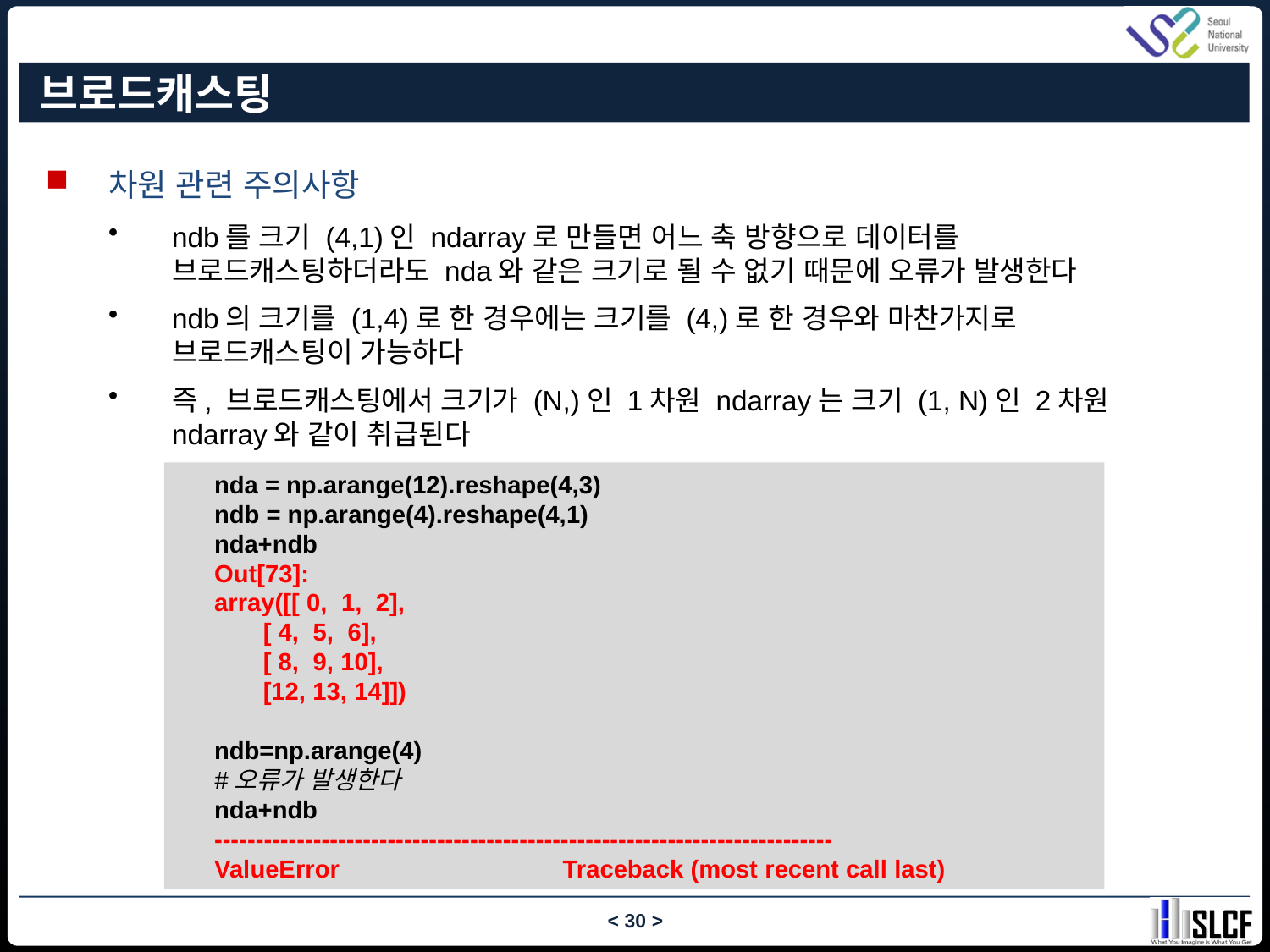

# 브로드캐스팅
차원 관련 주의사항
ndb를 크기 (4,1)인 ndarray로 만들면 어느 축 방향으로 데이터를 브로드캐스팅하더라도 nda와 같은 크기로 될 수 없기 때문에 오류가 발생한다
ndb의 크기를 (1,4)로 한 경우에는 크기를 (4,)로 한 경우와 마찬가지로 브로드캐스팅이 가능하다
즉, 브로드캐스팅에서 크기가 (N,)인 1차원 ndarray는 크기 (1, N)인 2차원 ndarray와 같이 취급된다
nda = np.arange(12).reshape(4,3)
ndb = np.arange(4).reshape(4,1)
nda+ndb
Out[73]:
array([[ 0,  1,  2],
       [ 4,  5,  6],
       [ 8,  9, 10],
       [12, 13, 14]])

ndb=np.arange(4)
#오류가 발생한다
nda+ndb
---------------------------------------------------------------------------
ValueError                                Traceback (most recent call last)